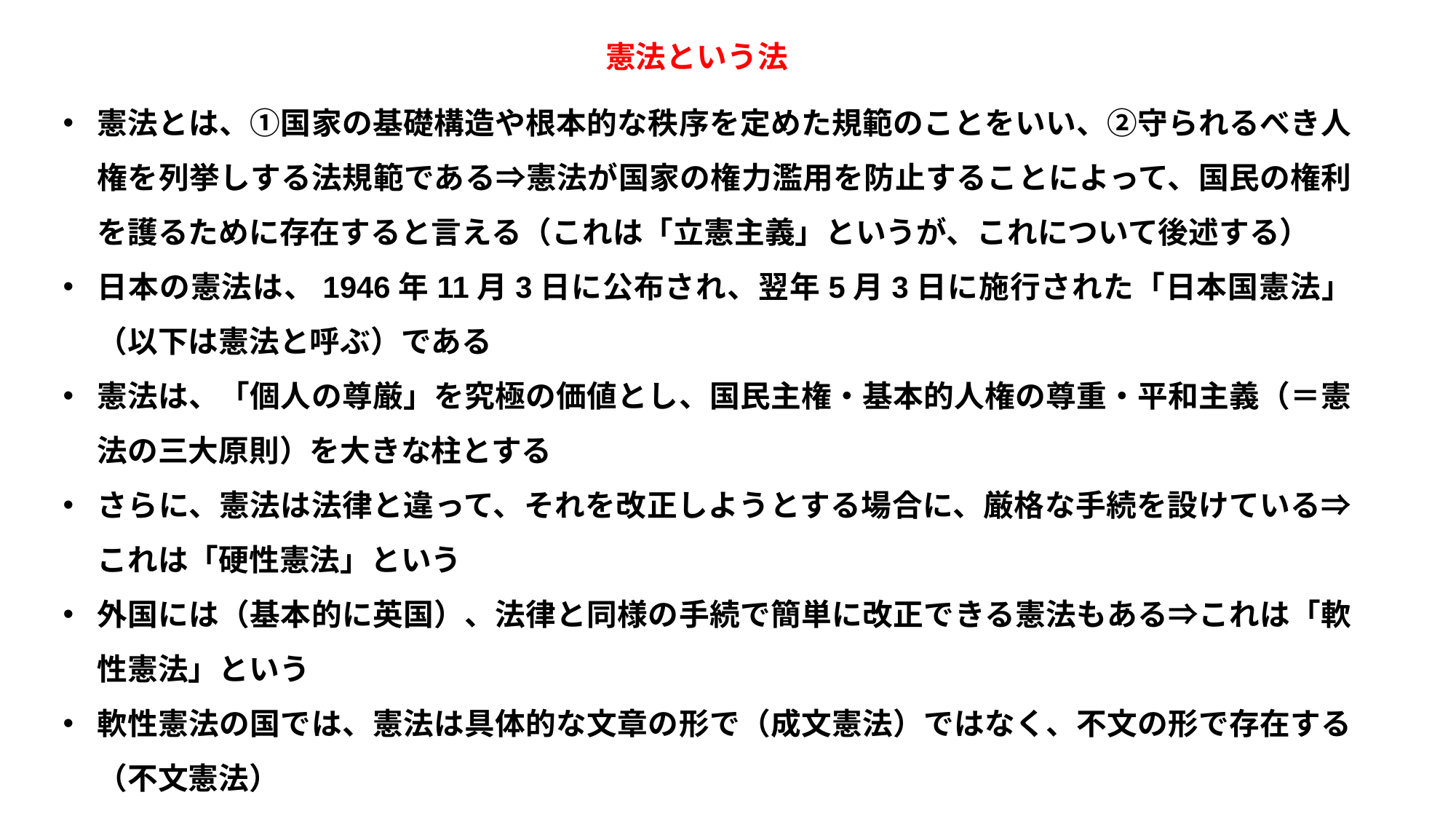

憲法という法
憲法とは、①国家の基礎構造や根本的な秩序を定めた規範のことをいい、②守られるべき人権を列挙しする法規範である⇒憲法が国家の権力濫用を防止することによって、国民の権利を護るために存在すると言える（これは「立憲主義」というが、これについて後述する）
日本の憲法は、1946年11月3日に公布され、翌年5月3日に施行された「日本国憲法」（以下は憲法と呼ぶ）である
憲法は、「個人の尊厳」を究極の価値とし、国民主権・基本的人権の尊重・平和主義（＝憲法の三大原則）を大きな柱とする
さらに、憲法は法律と違って、それを改正しようとする場合に、厳格な手続を設けている⇒これは「硬性憲法」という
外国には（基本的に英国）、法律と同様の手続で簡単に改正できる憲法もある⇒これは「軟性憲法」という
軟性憲法の国では、憲法は具体的な文章の形で（成文憲法）ではなく、不文の形で存在する（不文憲法）